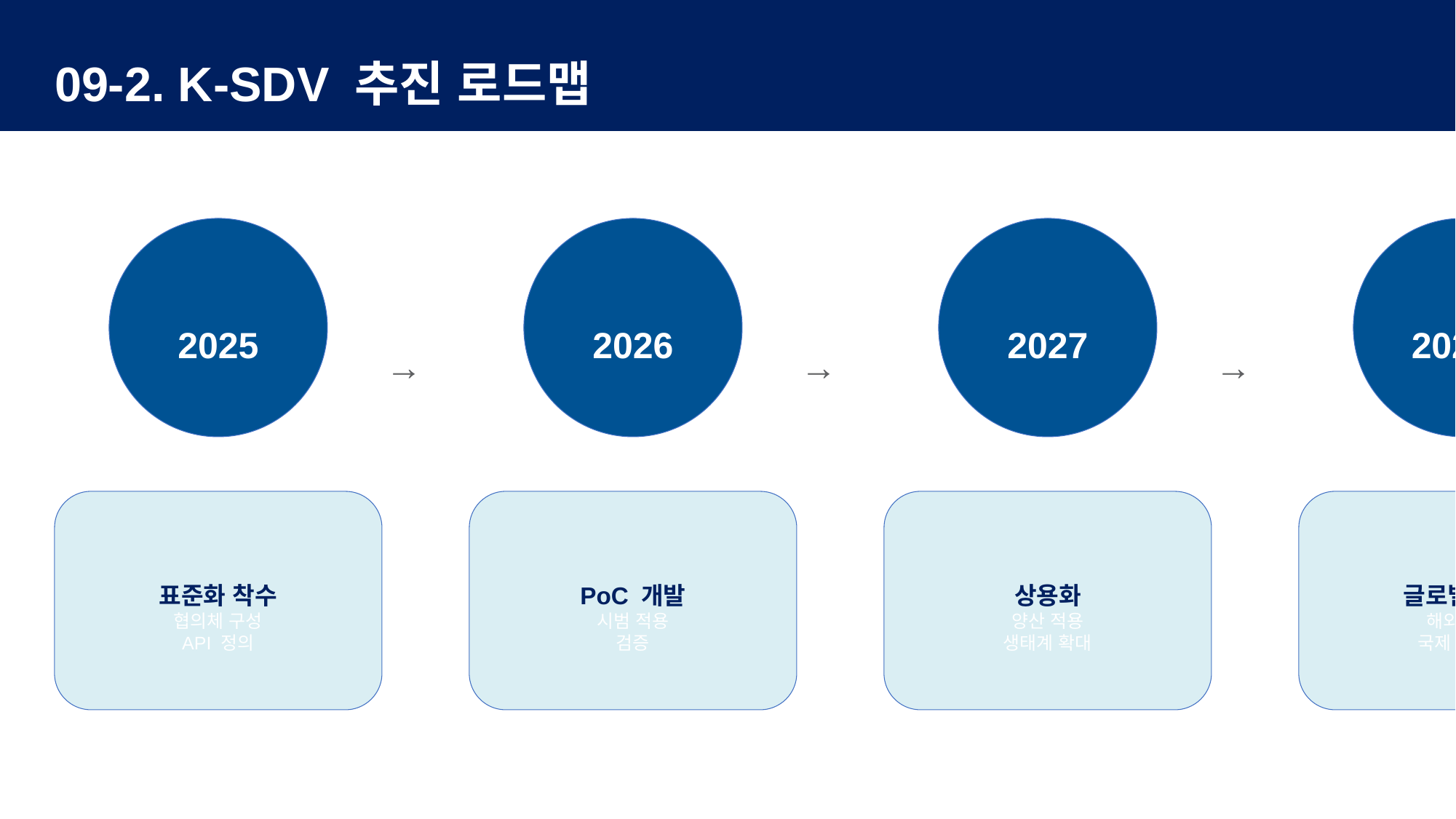

09-2. K-SDV 추진 로드맵
#

2025

2026

2027

2028+

→

→

→

→

표준화 착수
협의체 구성
API 정의

PoC 개발
시범 적용
검증

상용화
양산 적용
생태계 확대

글로벌 확산
해외 진출
국제 표준화